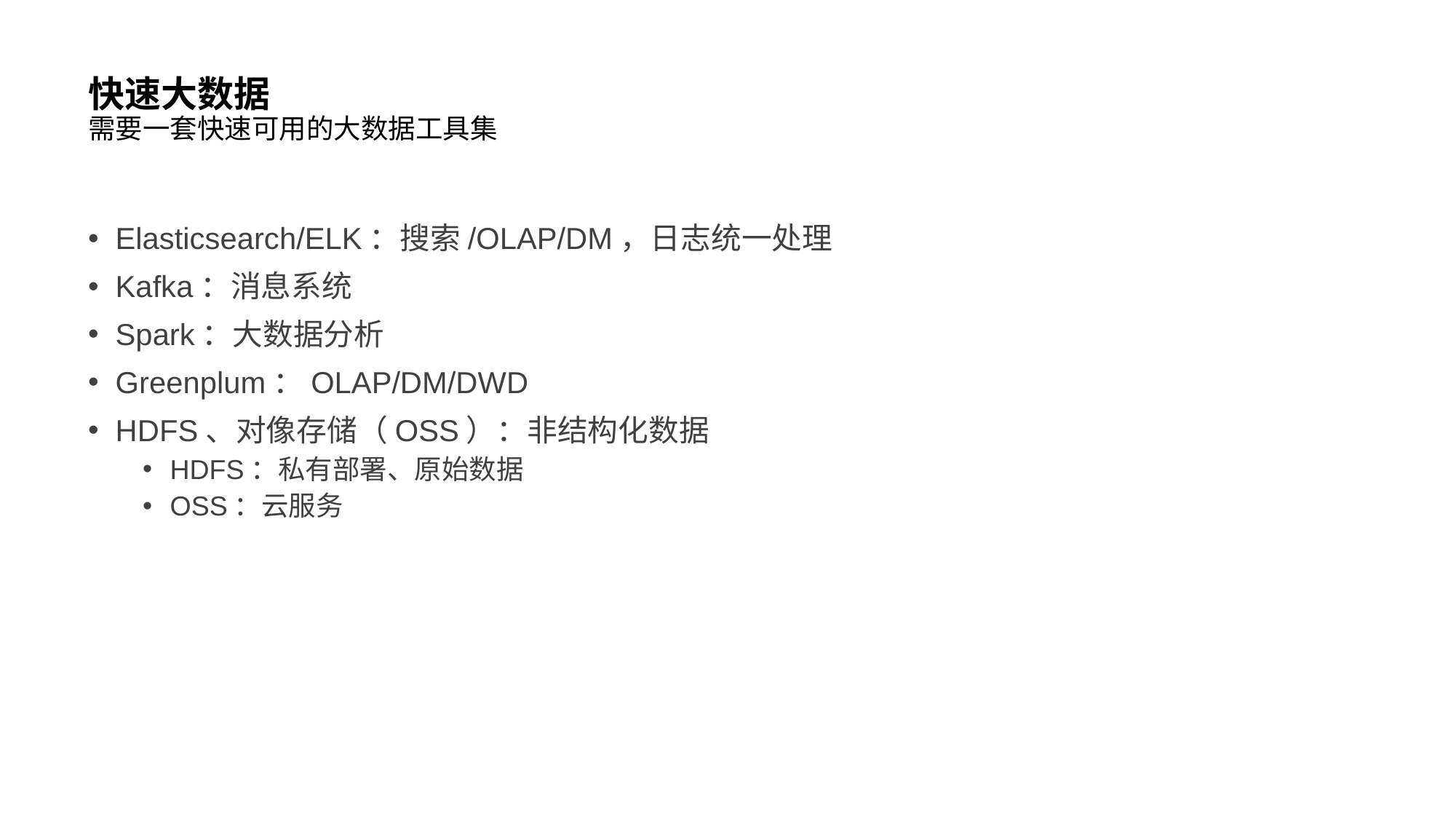

# 快速大数据 需要一套快速可用的大数据工具集
Elasticsearch/ELK：搜索/OLAP/DM，日志统一处理
Kafka：消息系统
Spark：大数据分析
Greenplum：OLAP/DM/DWD
HDFS、对像存储（OSS）：非结构化数据
HDFS：私有部署、原始数据
OSS：云服务